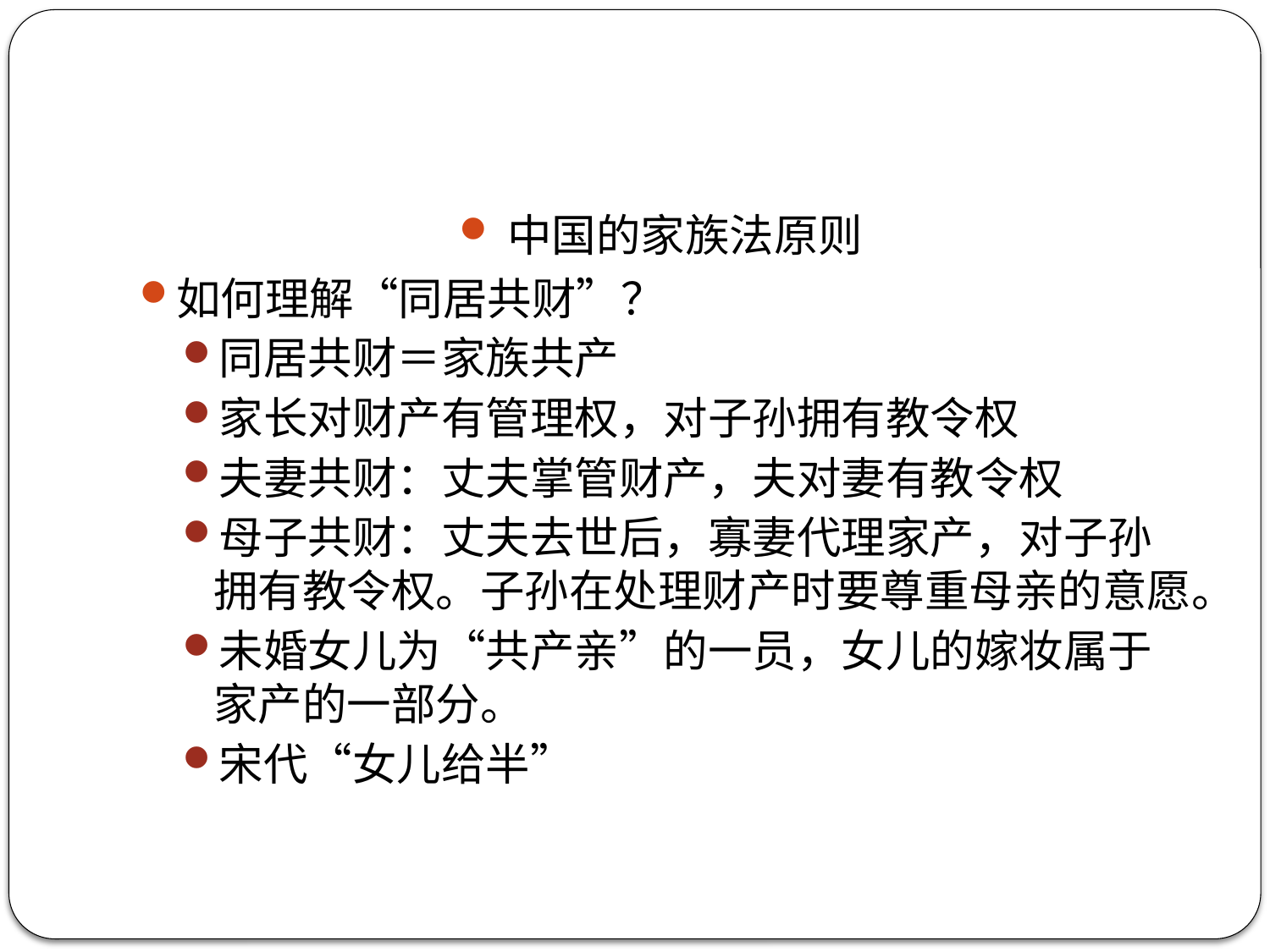

#
中国的家族法原则
如何理解“同居共财”？
同居共财＝家族共产
家长对财产有管理权，对子孙拥有教令权
夫妻共财：丈夫掌管财产，夫对妻有教令权
母子共财：丈夫去世后，寡妻代理家产，对子孙拥有教令权。子孙在处理财产时要尊重母亲的意愿。
未婚女儿为“共产亲”的一员，女儿的嫁妆属于家产的一部分。
宋代“女儿给半”